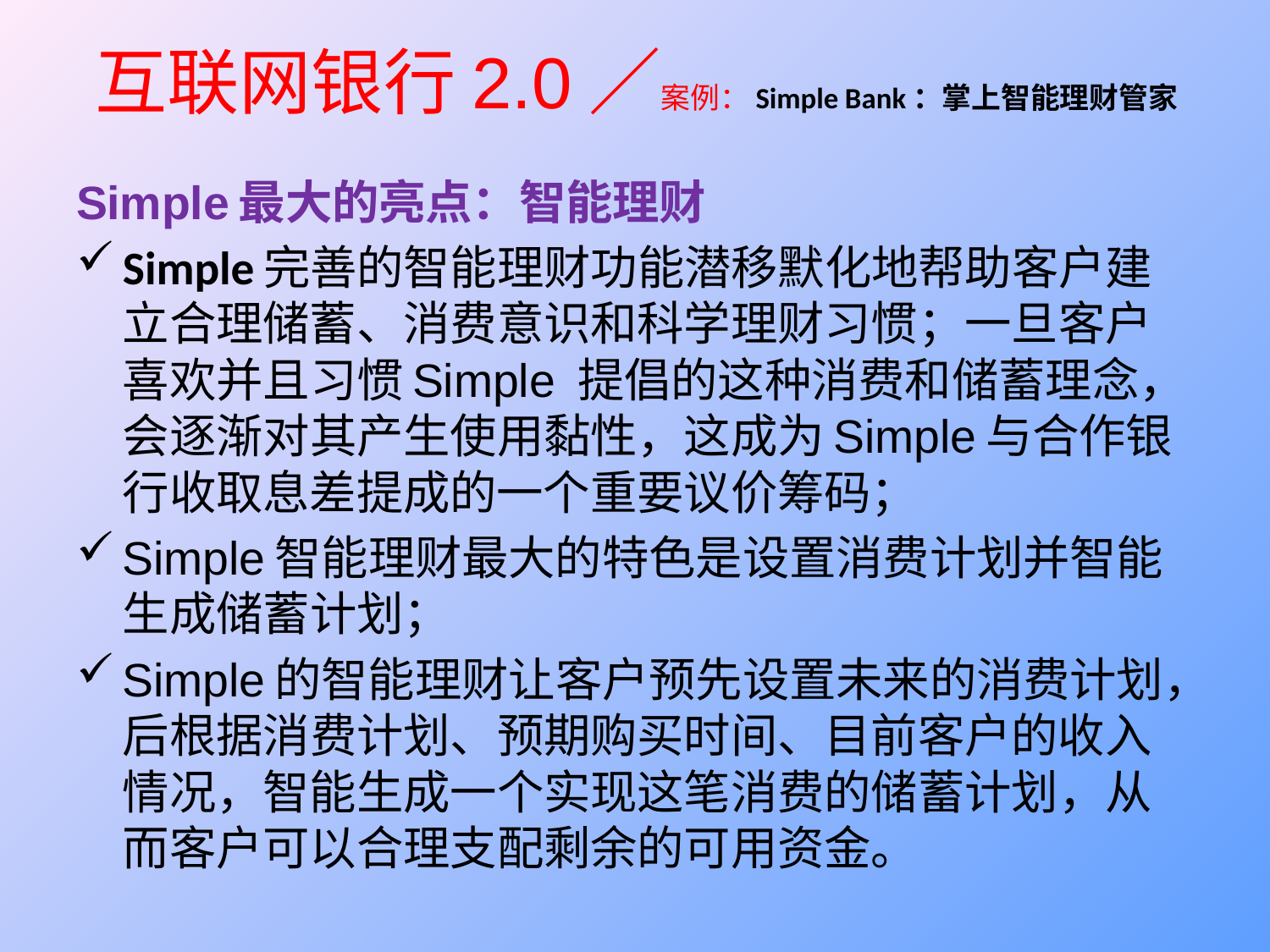

# 互联网银行2.0／案例：Simple Bank：掌上智能理财管家
Simple最大的亮点：智能理财
Simple完善的智能理财功能潜移默化地帮助客户建立合理储蓄、消费意识和科学理财习惯；一旦客户喜欢并且习惯Simple 提倡的这种消费和储蓄理念，会逐渐对其产生使用黏性，这成为Simple与合作银行收取息差提成的一个重要议价筹码；
Simple智能理财最大的特色是设置消费计划并智能生成储蓄计划；
Simple的智能理财让客户预先设置未来的消费计划，后根据消费计划、预期购买时间、目前客户的收入情况，智能生成一个实现这笔消费的储蓄计划，从而客户可以合理支配剩余的可用资金。